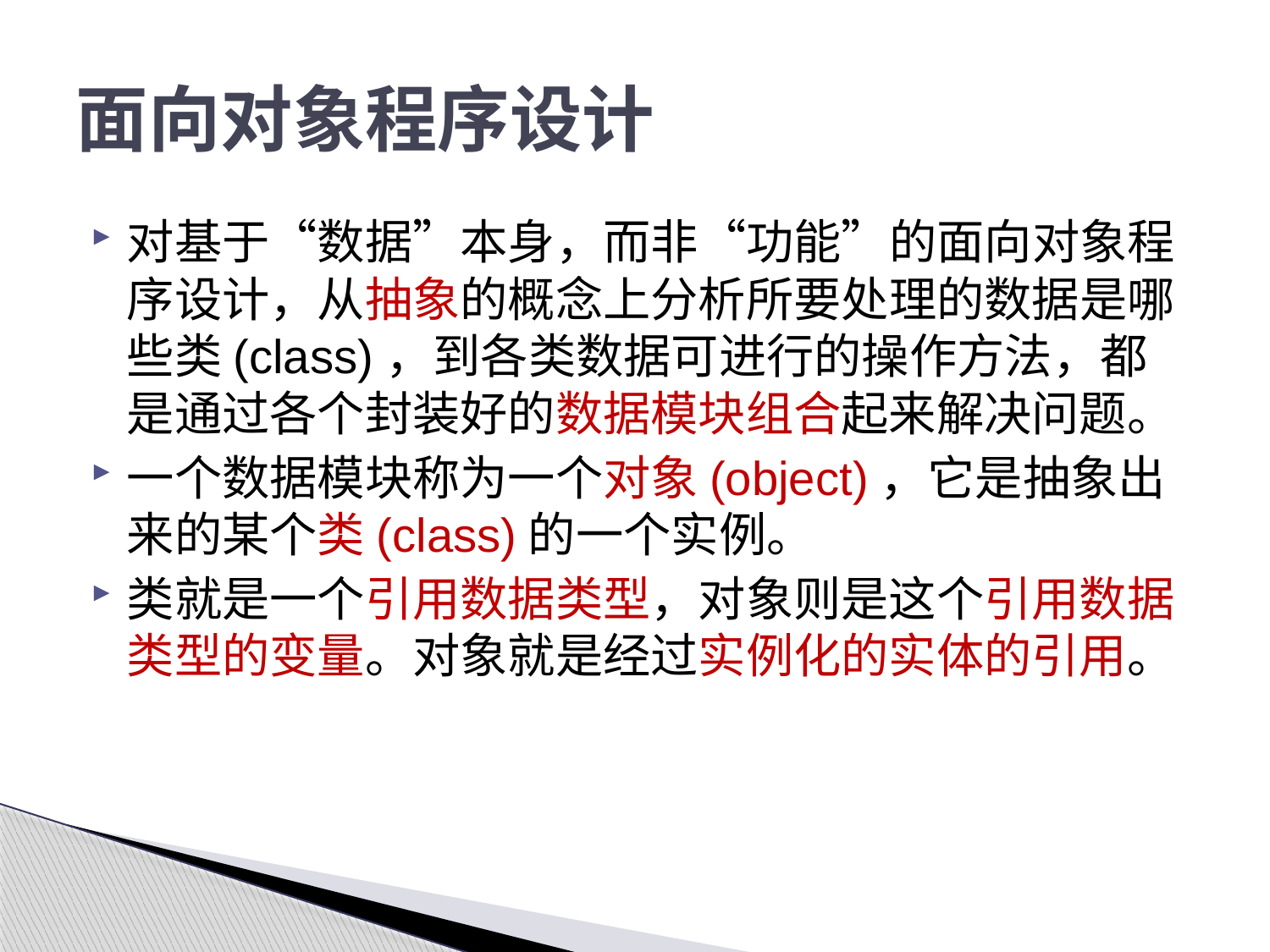

# 面向对象程序设计
对基于“数据”本身，而非“功能”的面向对象程序设计，从抽象的概念上分析所要处理的数据是哪些类(class)，到各类数据可进行的操作方法，都是通过各个封装好的数据模块组合起来解决问题。
一个数据模块称为一个对象(object)，它是抽象出来的某个类(class)的一个实例。
类就是一个引用数据类型，对象则是这个引用数据类型的变量。对象就是经过实例化的实体的引用。